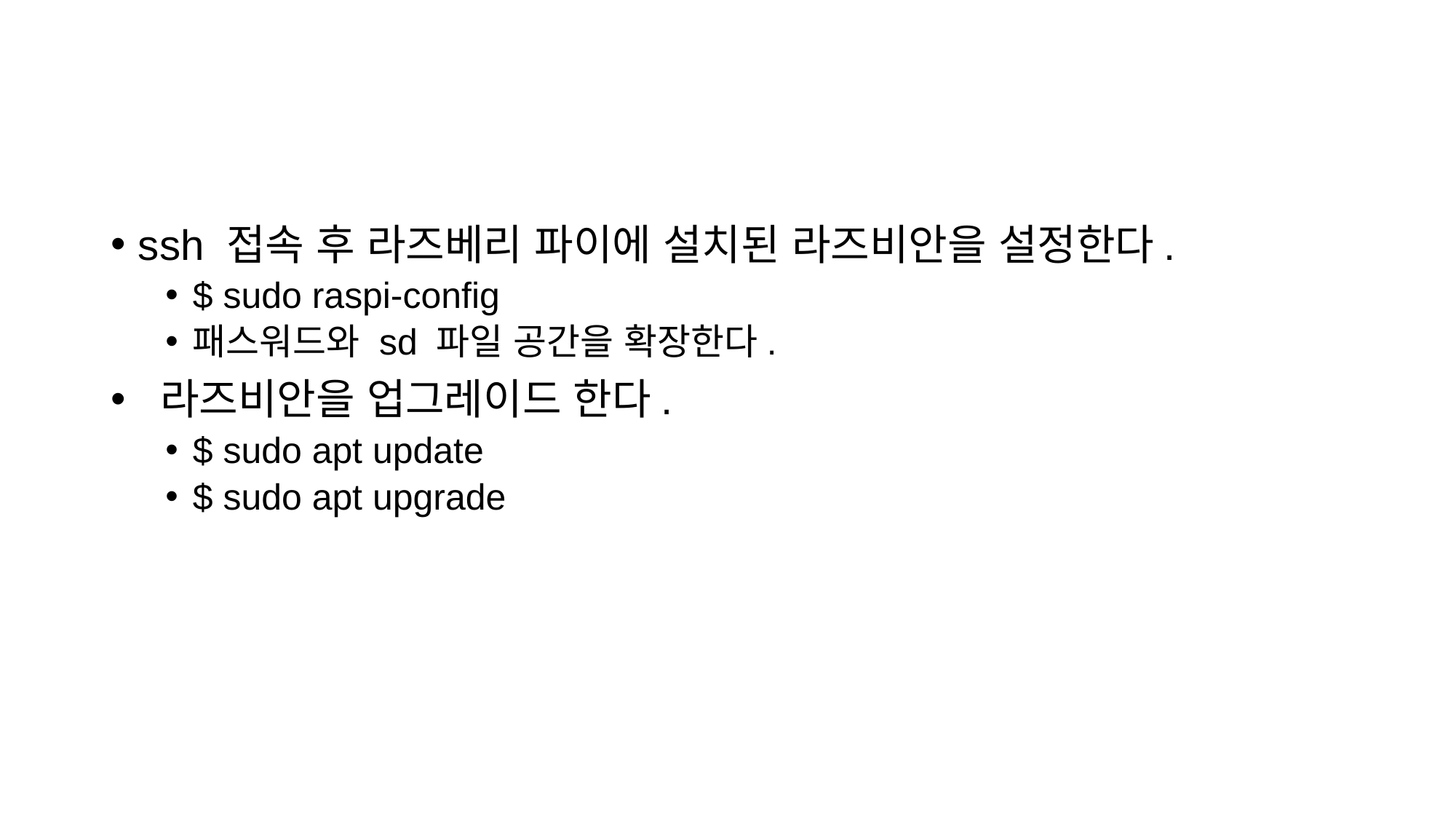

#
ssh 접속 후 라즈베리 파이에 설치된 라즈비안을 설정한다.
$ sudo raspi-config
패스워드와 sd 파일 공간을 확장한다.
 라즈비안을 업그레이드 한다.
$ sudo apt update
$ sudo apt upgrade